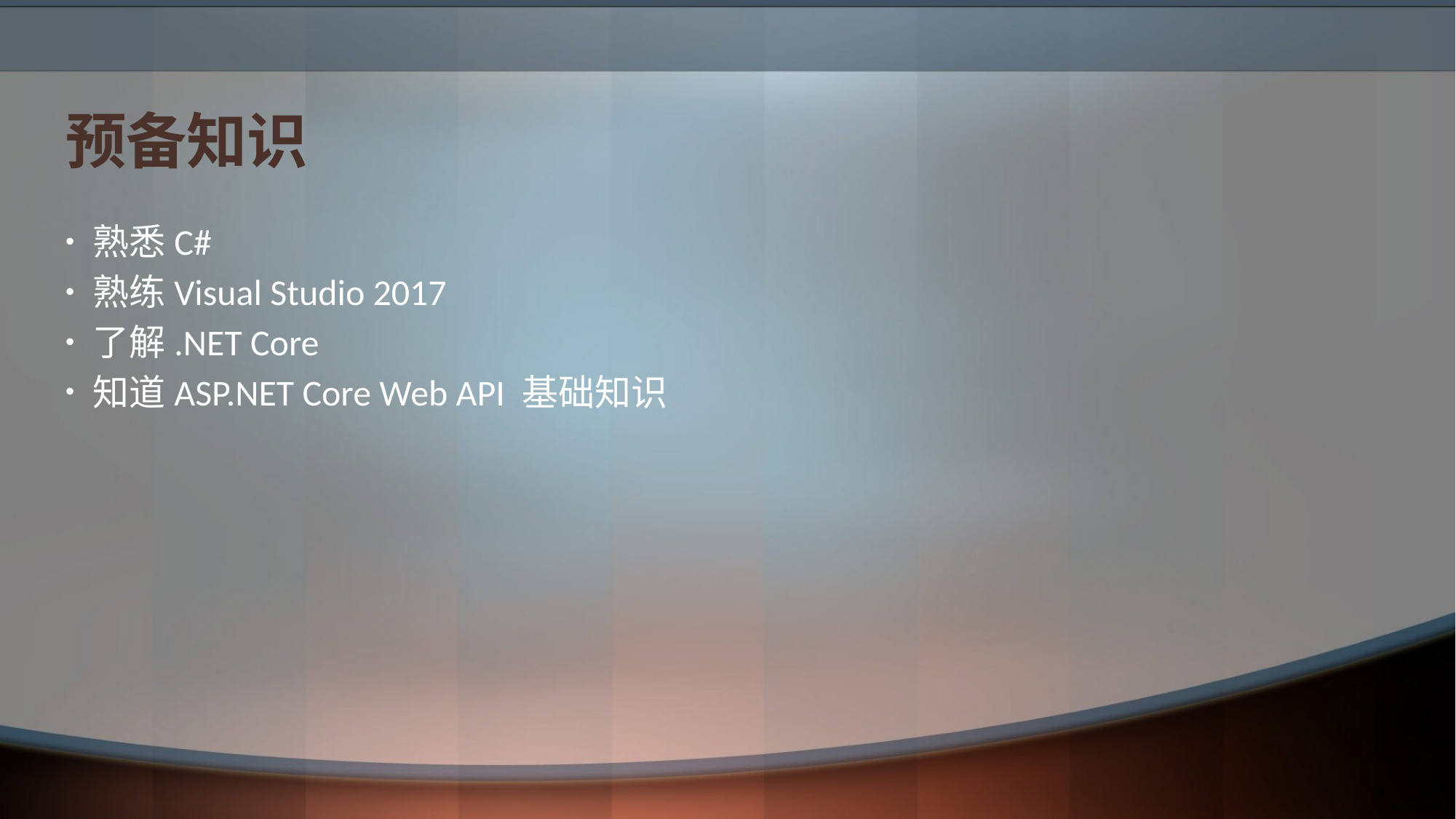

# 预备知识
熟悉C#
熟练Visual Studio 2017
了解.NET Core
知道ASP.NET Core Web API 基础知识